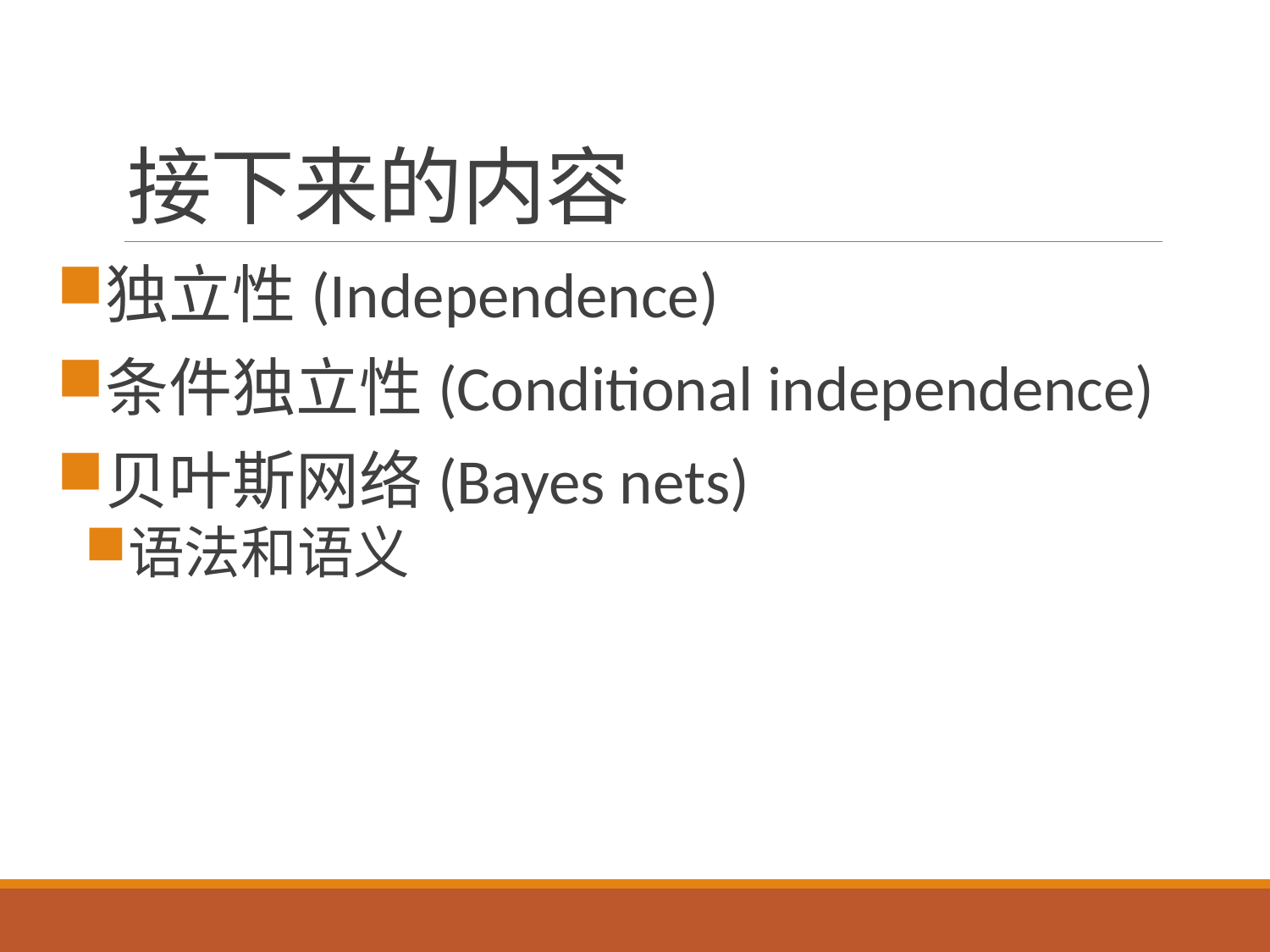

# 接下来的内容
独立性(Independence)
条件独立性(Conditional independence)
贝叶斯网络(Bayes nets)
语法和语义